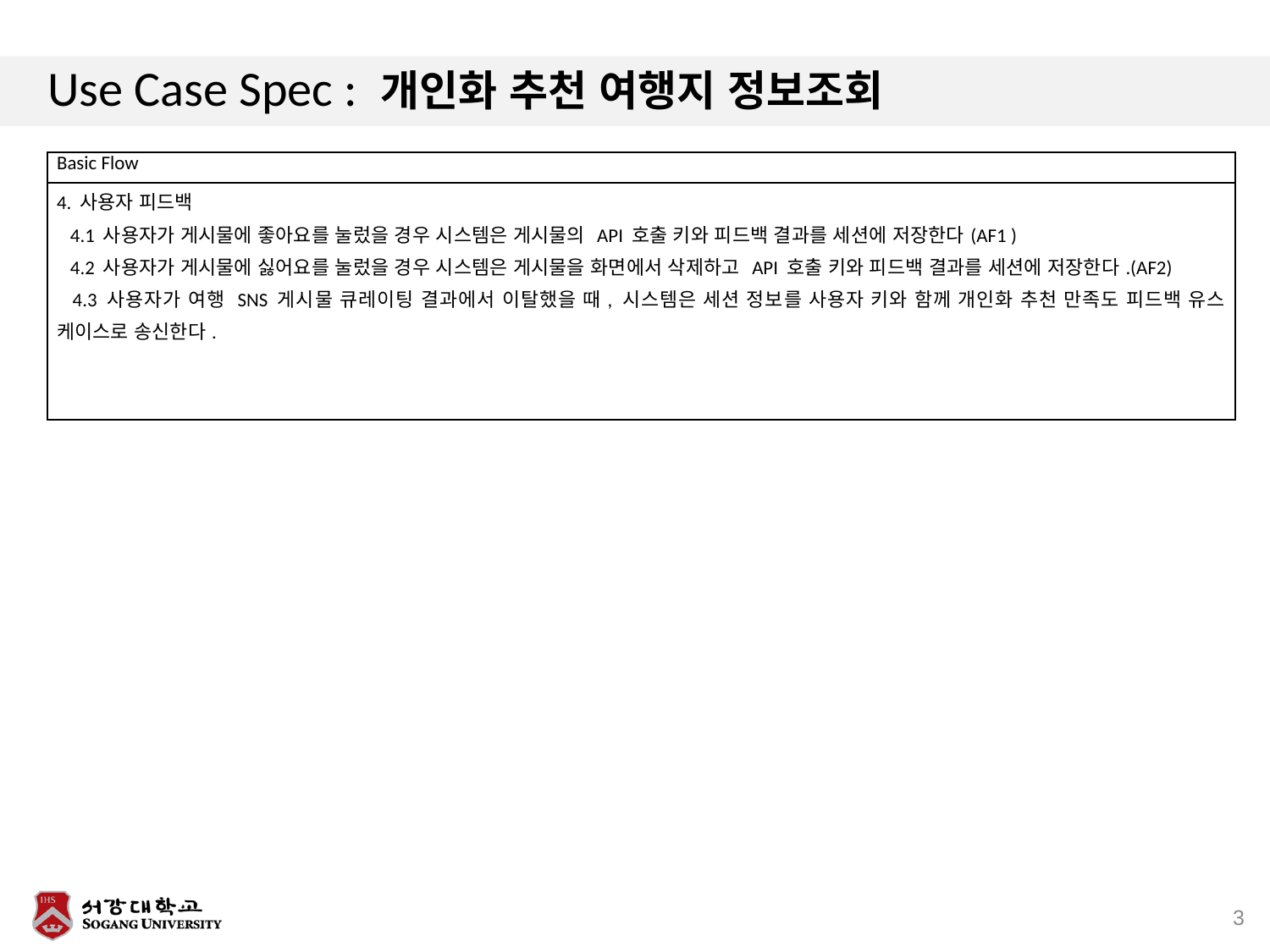

# Use Case Spec : 개인화 추천 여행지 정보조회
| Basic Flow |
| --- |
| 4. 사용자 피드백 4.1 사용자가 게시물에 좋아요를 눌렀을 경우 시스템은 게시물의 API 호출 키와 피드백 결과를 세션에 저장한다(AF1 ) 4.2 사용자가 게시물에 싫어요를 눌렀을 경우 시스템은 게시물을 화면에서 삭제하고 API 호출 키와 피드백 결과를 세션에 저장한다.(AF2) 4.3 사용자가 여행 SNS 게시물 큐레이팅 결과에서 이탈했을 때, 시스템은 세션 정보를 사용자 키와 함께 개인화 추천 만족도 피드백 유스 케이스로 송신한다. |
3